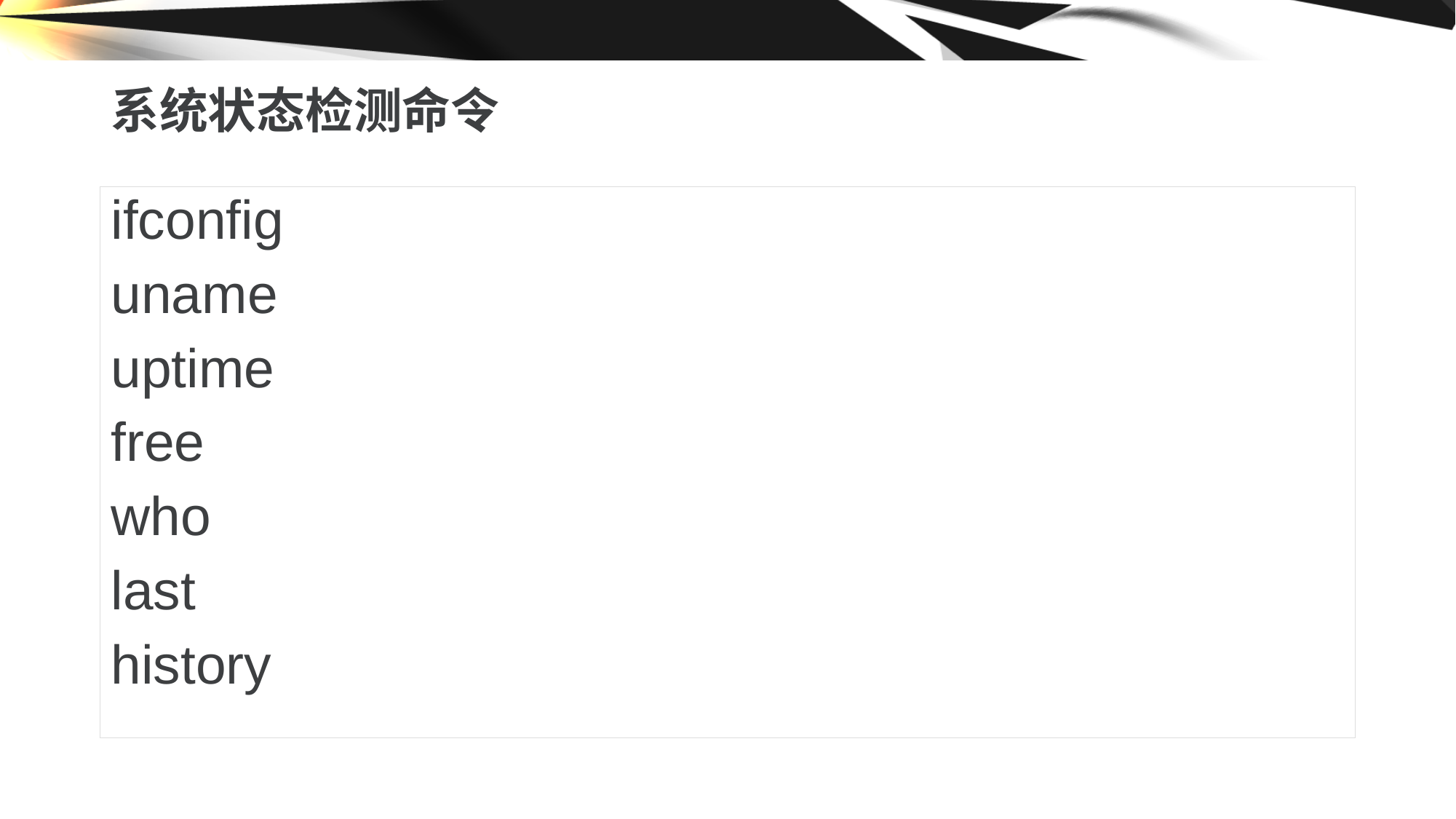

# 系统状态检测命令
ifconfig
uname
uptime
free
who
last
history